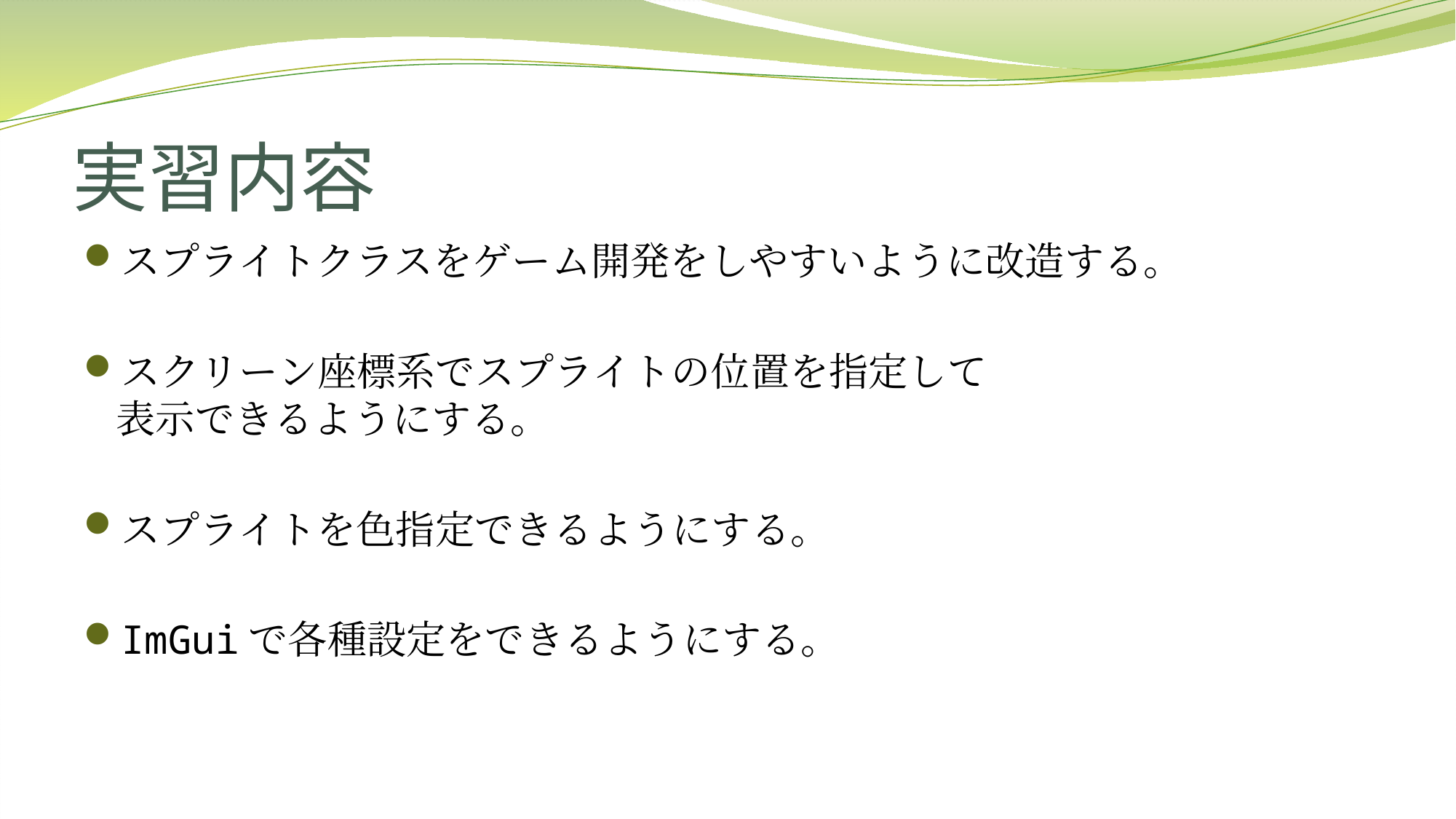

# 実習内容
スプライトクラスをゲーム開発をしやすいように改造する。

スクリーン座標系でスプライトの位置を指定して
表示できるようにする。

スプライトを色指定できるようにする。

ImGuiで各種設定をできるようにする。